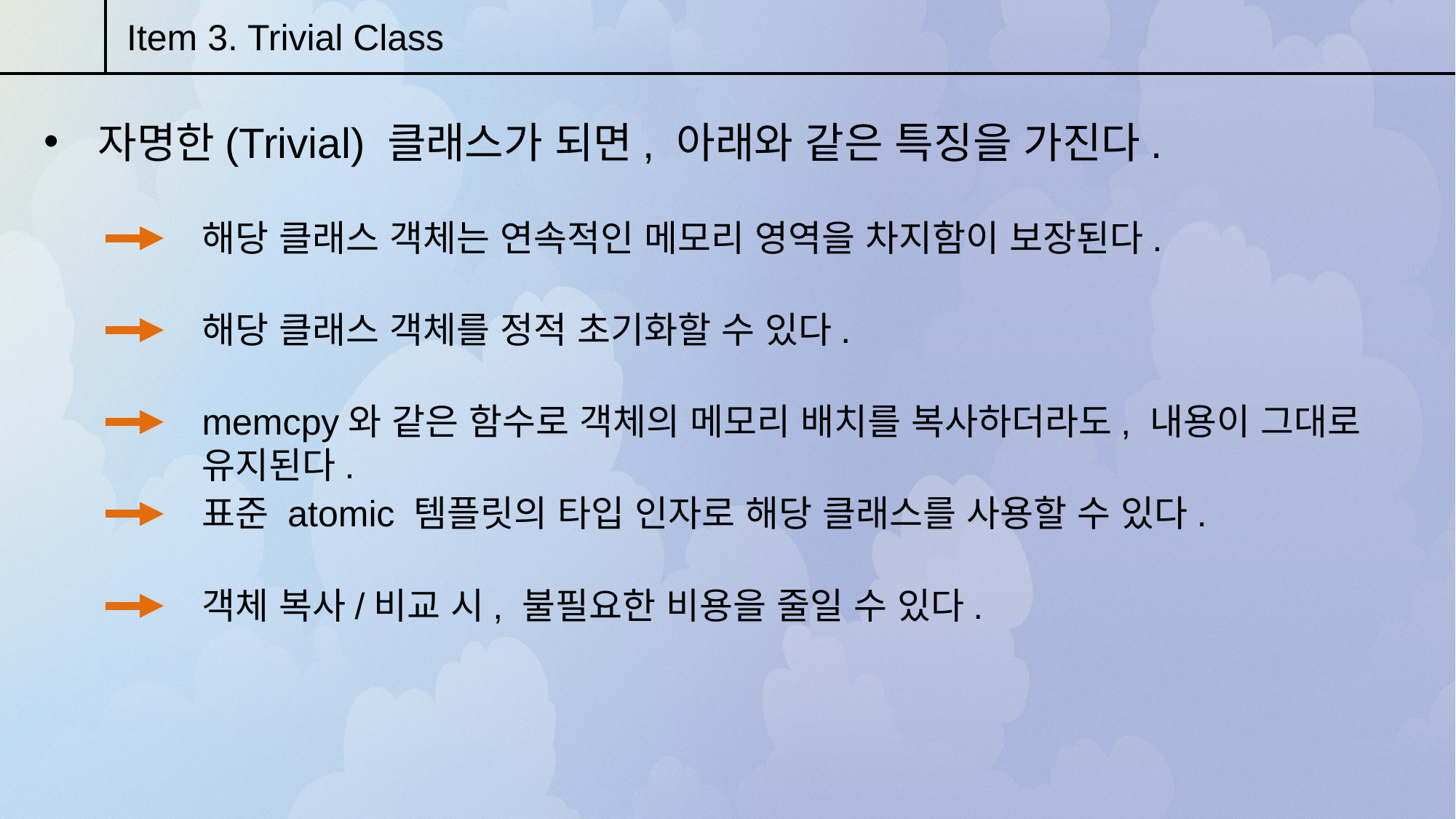

Item 3. Trivial Class
 자명한(Trivial) 클래스가 되면, 아래와 같은 특징을 가진다.
해당 클래스 객체는 연속적인 메모리 영역을 차지함이 보장된다.
해당 클래스 객체를 정적 초기화할 수 있다.
memcpy와 같은 함수로 객체의 메모리 배치를 복사하더라도, 내용이 그대로 유지된다.
표준 atomic 템플릿의 타입 인자로 해당 클래스를 사용할 수 있다.
객체 복사/비교 시, 불필요한 비용을 줄일 수 있다.